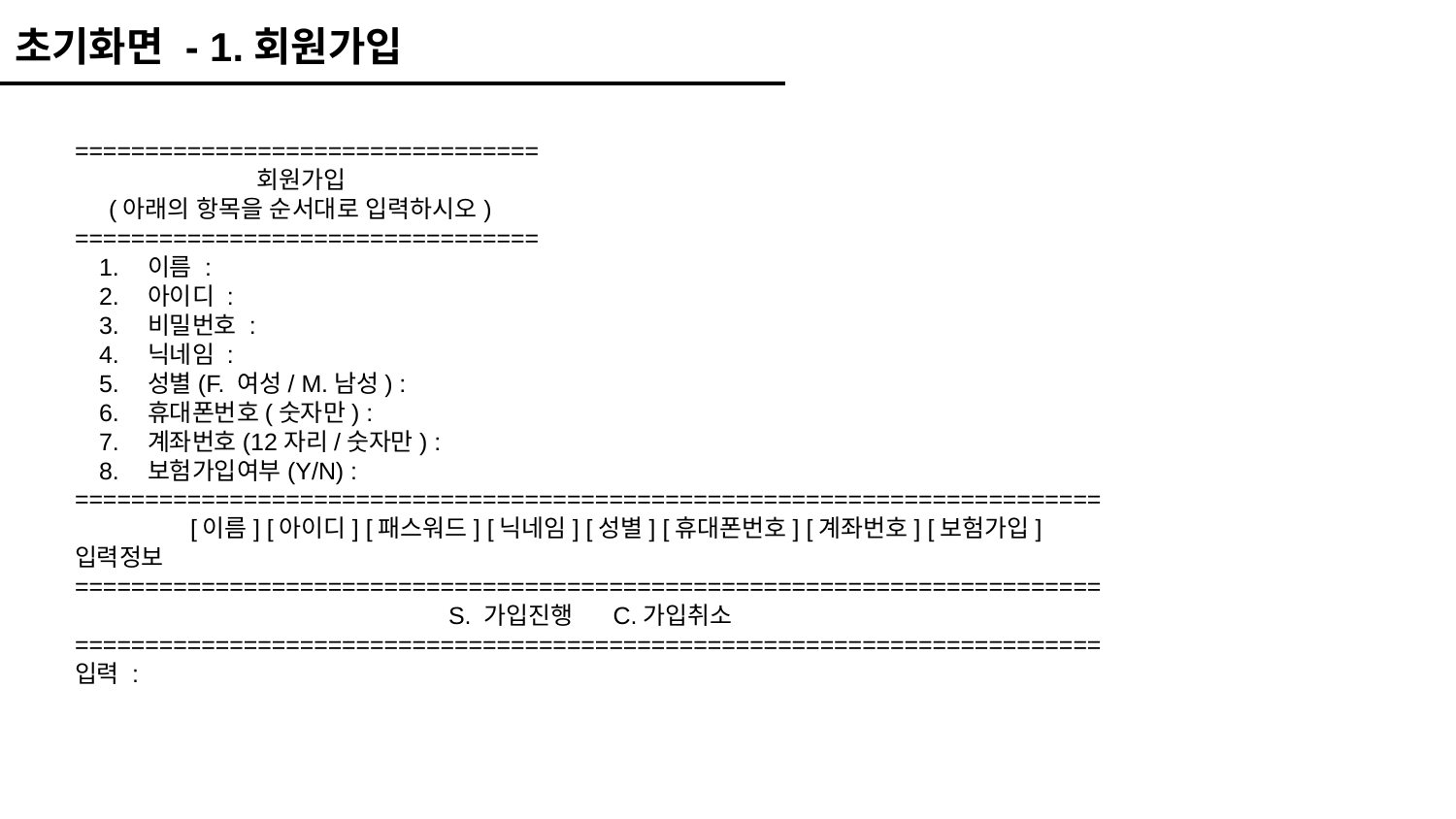

초기화면 - 1.회원가입
=================================
                          회원가입
     (아래의 항목을 순서대로 입력하시오)
=================================
이름 :
아이디 :
비밀번호 :
닉네임 :
성별(F. 여성/ M.남성) :
휴대폰번호(숫자만) :
계좌번호(12자리/숫자만) :
보험가입여부(Y/N) :
=========================================================================
                 [이름] [아이디] [패스워드] [닉네임] [성별] [휴대폰번호] [계좌번호] [보험가입]
입력정보
=========================================================================
                                                       S. 가입진행     C.가입취소
=========================================================================
입력 :